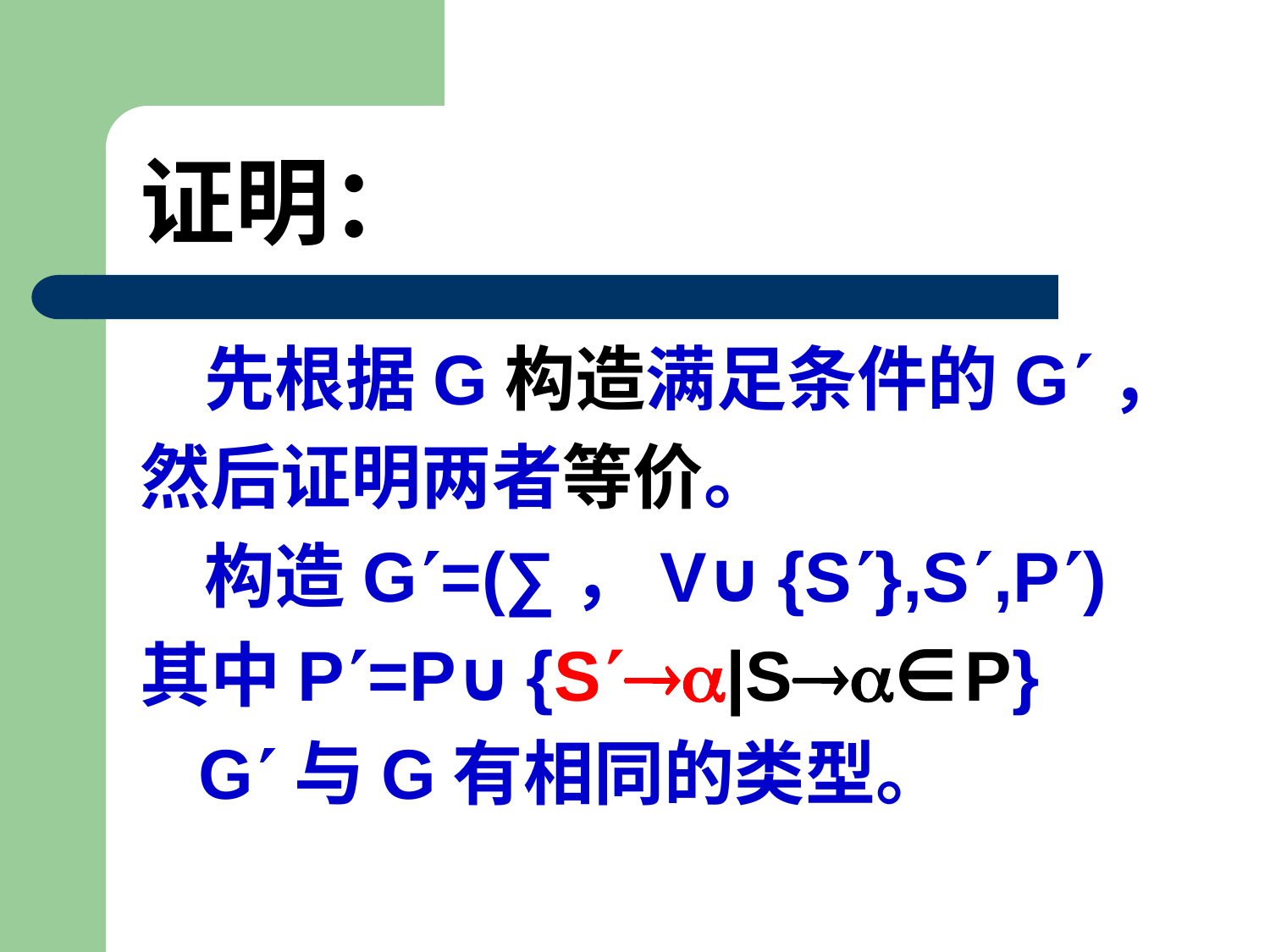

# 证明：
   先根据G构造满足条件的G′，
然后证明两者等价。
   构造G′=(∑，V∪{S′},S′,P′)
其中P′=P∪{S′→α|S→α∈P}
   G′与G有相同的类型。